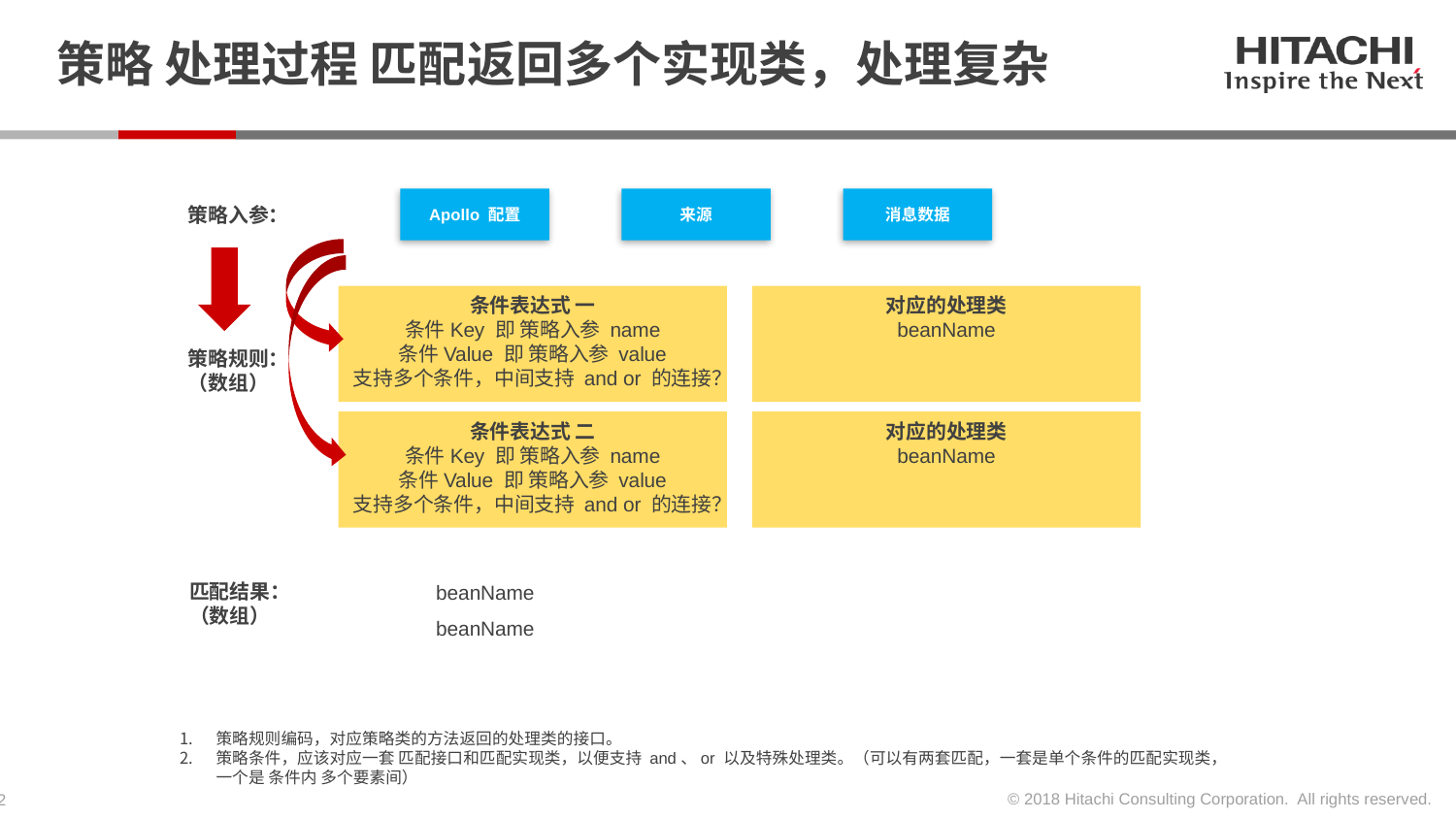

# 策略 处理过程 匹配返回多个实现类，处理复杂
Apollo 配置
来源
消息数据
策略入参：

条件表达式 一
条件Key 即 策略入参 name
条件Value 即 策略入参 value
支持多个条件，中间支持 and or 的连接？
对应的处理类
beanName
策略规则：
（数组）
条件表达式 二
条件Key 即 策略入参 name
条件Value 即 策略入参 value
支持多个条件，中间支持 and or 的连接？
对应的处理类
beanName
匹配结果：
（数组）
beanName
beanName
策略规则编码，对应策略类的方法返回的处理类的接口。
策略条件，应该对应一套 匹配接口和匹配实现类，以便支持 and、or 以及特殊处理类。（可以有两套匹配，一套是单个条件的匹配实现类，一个是 条件内 多个要素间）